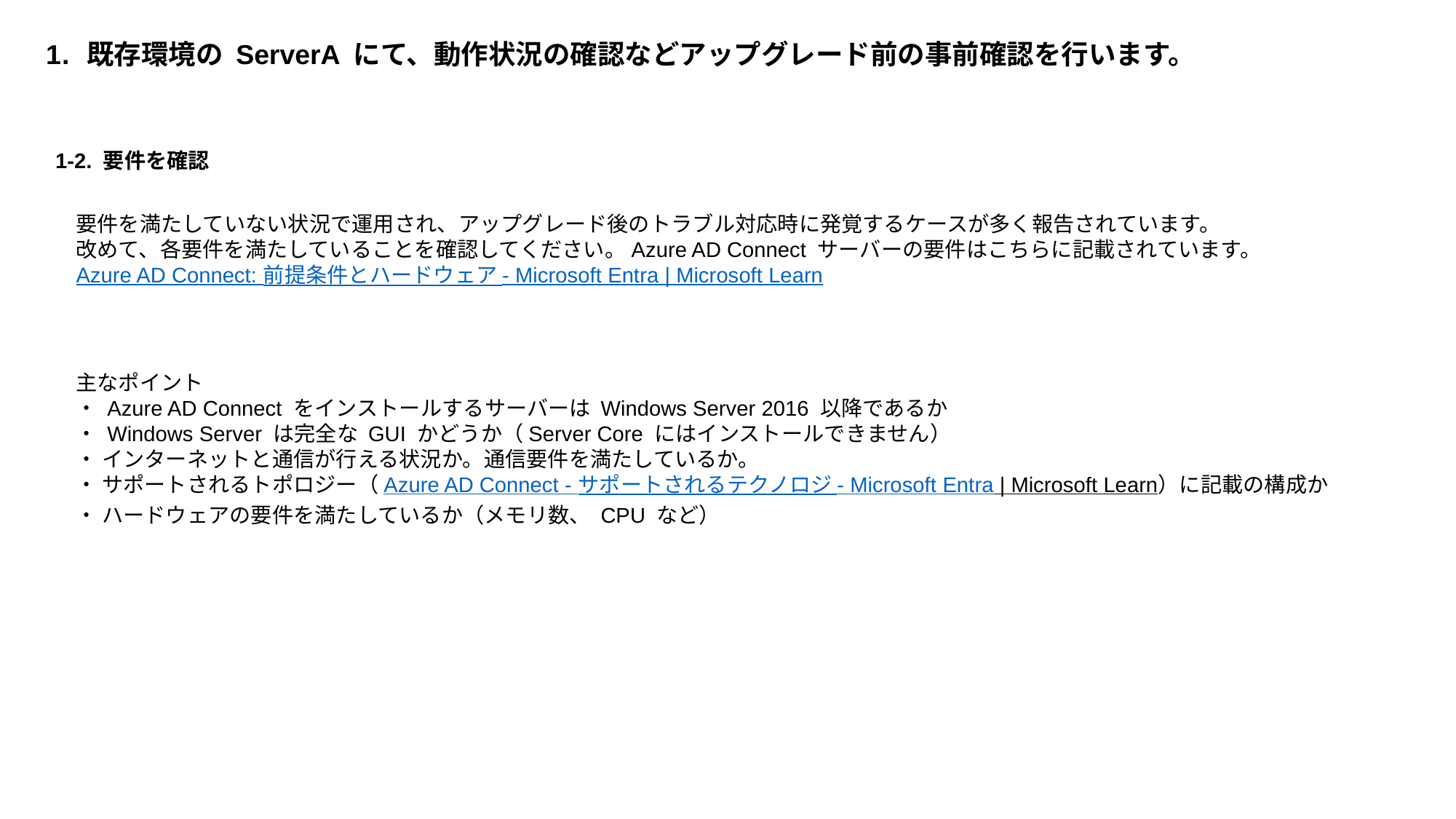

既存環境の ServerA にて、動作状況の確認などアップグレード前の事前確認を行います。
1-2. 要件を確認
要件を満たしていない状況で運用され、アップグレード後のトラブル対応時に発覚するケースが多く報告されています。
改めて、各要件を満たしていることを確認してください。Azure AD Connect サーバーの要件はこちらに記載されています。
Azure AD Connect: 前提条件とハードウェア - Microsoft Entra | Microsoft Learn

主なポイント
・ Azure AD Connect をインストールするサーバーは Windows Server 2016 以降であるか
・ Windows Server は完全な GUI かどうか（Server Core にはインストールできません）
・ インターネットと通信が行える状況か。通信要件を満たしているか。
・ サポートされるトポロジー（Azure AD Connect - サポートされるテクノロジ - Microsoft Entra | Microsoft Learn）に記載の構成か
・ ハードウェアの要件を満たしているか（メモリ数、 CPU など）